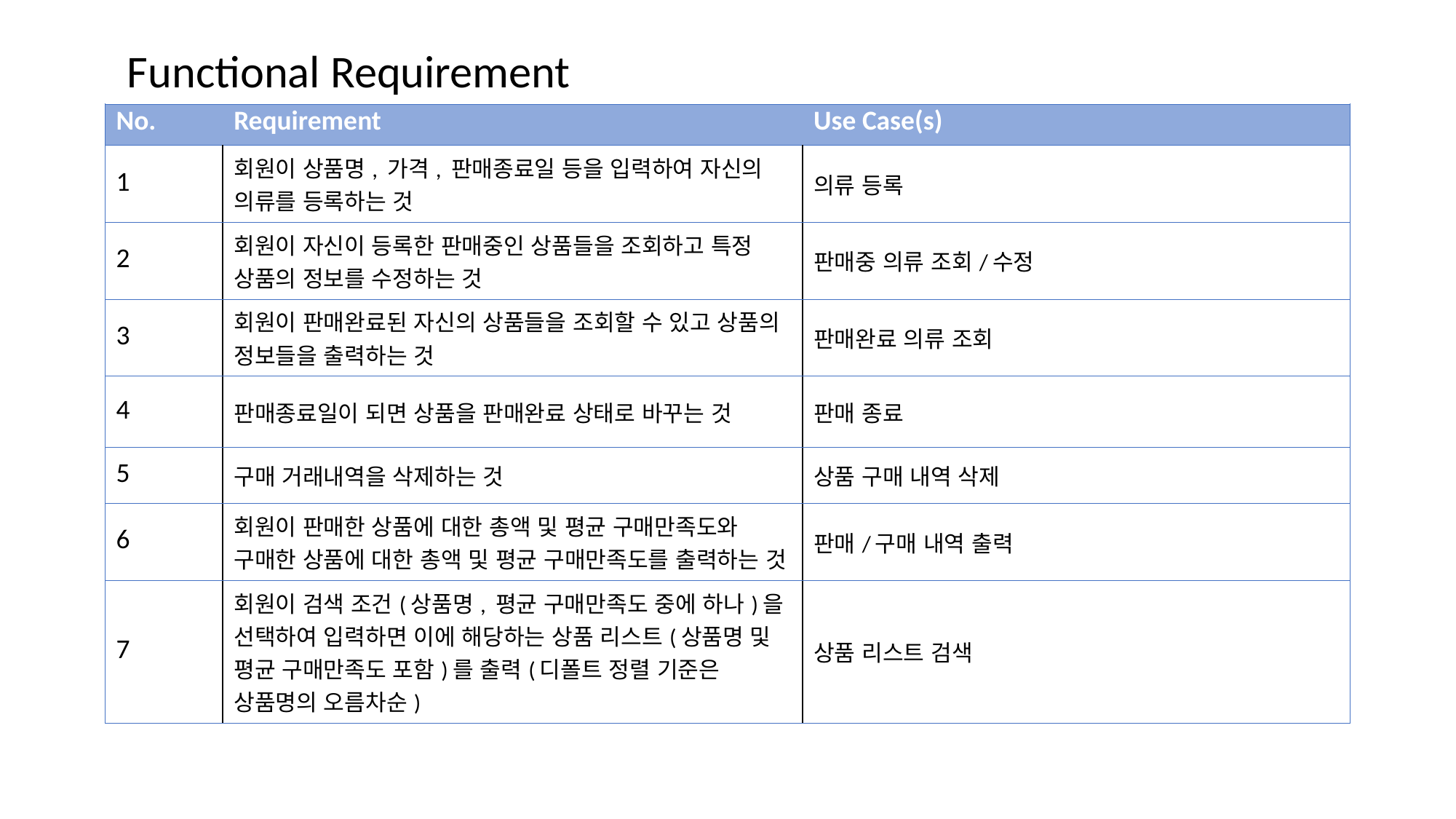

Functional Requirement
| No. | Requirement | Use Case(s) |
| --- | --- | --- |
| 1 | 회원이 상품명, 가격, 판매종료일 등을 입력하여 자신의 의류를 등록하는 것 | 의류 등록 |
| 2 | 회원이 자신이 등록한 판매중인 상품들을 조회하고 특정 상품의 정보를 수정하는 것 | 판매중 의류 조회/수정 |
| 3 | 회원이 판매완료된 자신의 상품들을 조회할 수 있고 상품의 정보들을 출력하는 것 | 판매완료 의류 조회 |
| 4 | 판매종료일이 되면 상품을 판매완료 상태로 바꾸는 것 | 판매 종료 |
| 5 | 구매 거래내역을 삭제하는 것 | 상품 구매 내역 삭제 |
| 6 | 회원이 판매한 상품에 대한 총액 및 평균 구매만족도와 구매한 상품에 대한 총액 및 평균 구매만족도를 출력하는 것 | 판매/구매 내역 출력 |
| 7 | 회원이 검색 조건(상품명, 평균 구매만족도 중에 하나)을 선택하여 입력하면 이에 해당하는 상품 리스트(상품명 및 평균 구매만족도 포함)를 출력(디폴트 정렬 기준은 상품명의 오름차순) | 상품 리스트 검색 |